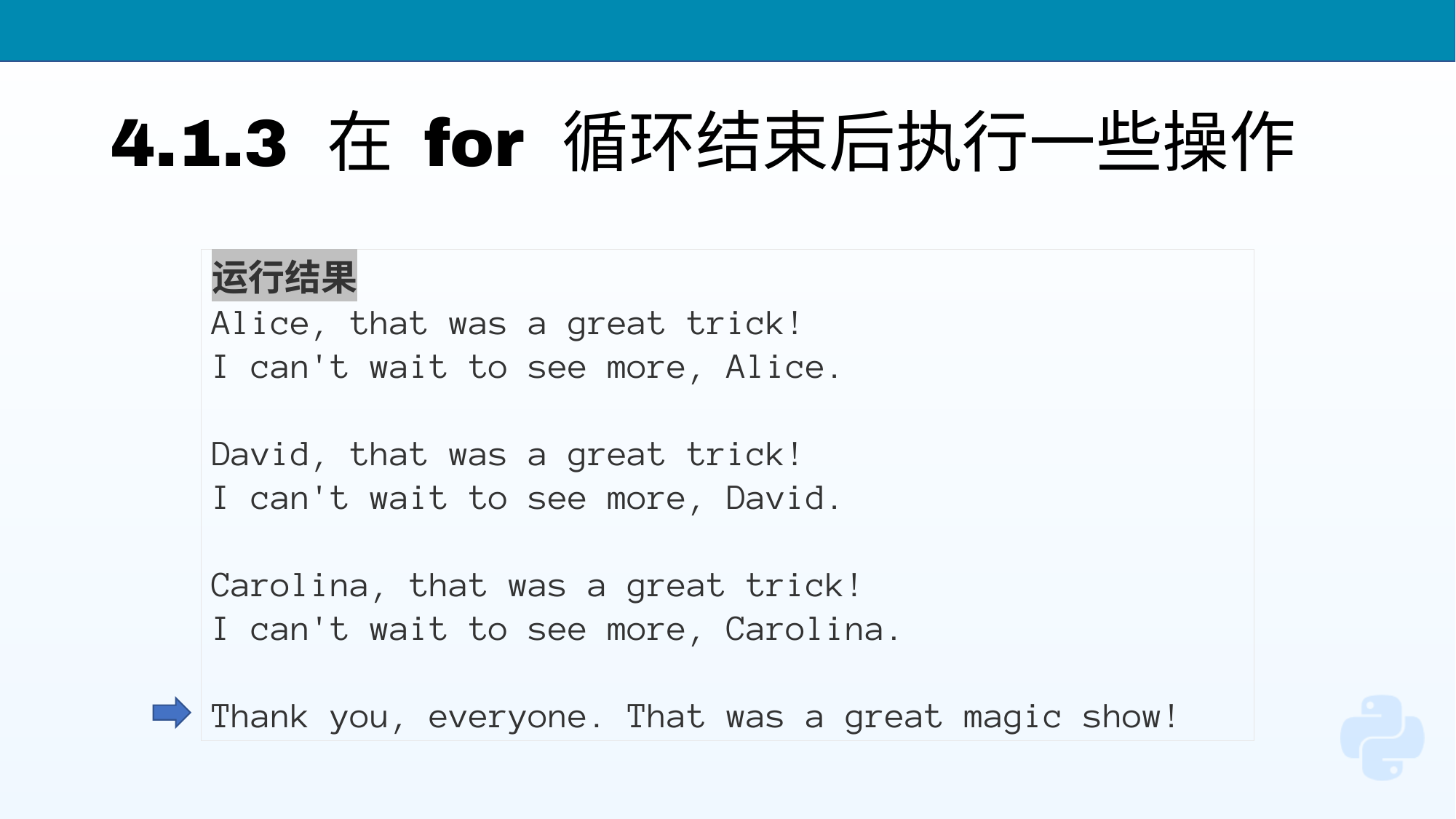

# 4.1.3 在 for 循环结束后执行一些操作
运行结果
Alice, that was a great trick!
I can't wait to see more, Alice.

David, that was a great trick!
I can't wait to see more, David.

Carolina, that was a great trick!
I can't wait to see more, Carolina.

Thank you, everyone. That was a great magic show!